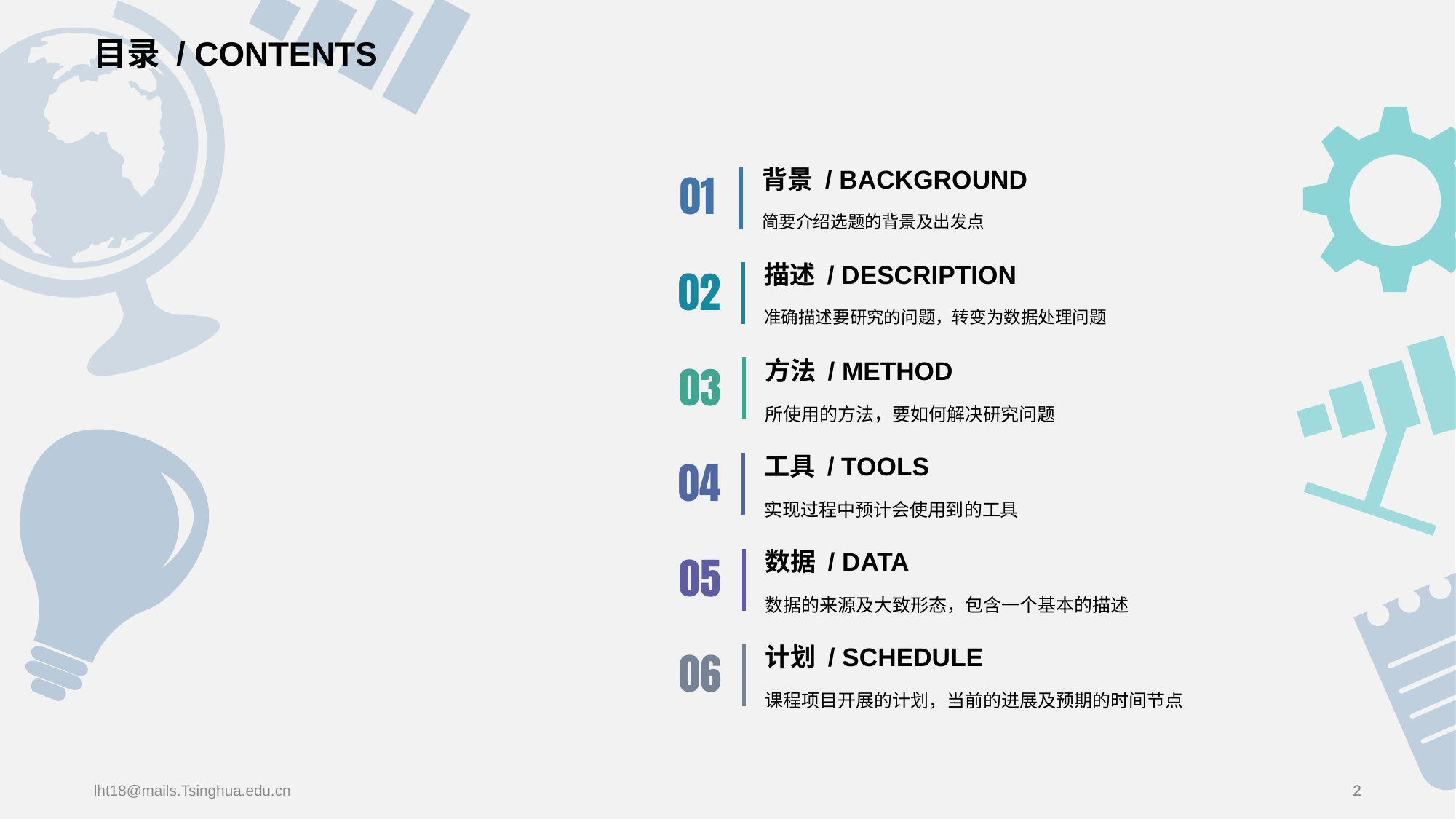

# 目录 / CONTENTS
背景 / BACKGROUND
01
简要介绍选题的背景及出发点
描述 / DESCRIPTION
02
准确描述要研究的问题，转变为数据处理问题
方法 / METHOD
03
所使用的方法，要如何解决研究问题
工具 / TOOLS
04
实现过程中预计会使用到的工具
数据 / DATA
05
数据的来源及大致形态，包含一个基本的描述
计划 / SCHEDULE
06
课程项目开展的计划，当前的进展及预期的时间节点
lht18@mails.Tsinghua.edu.cn
2
2